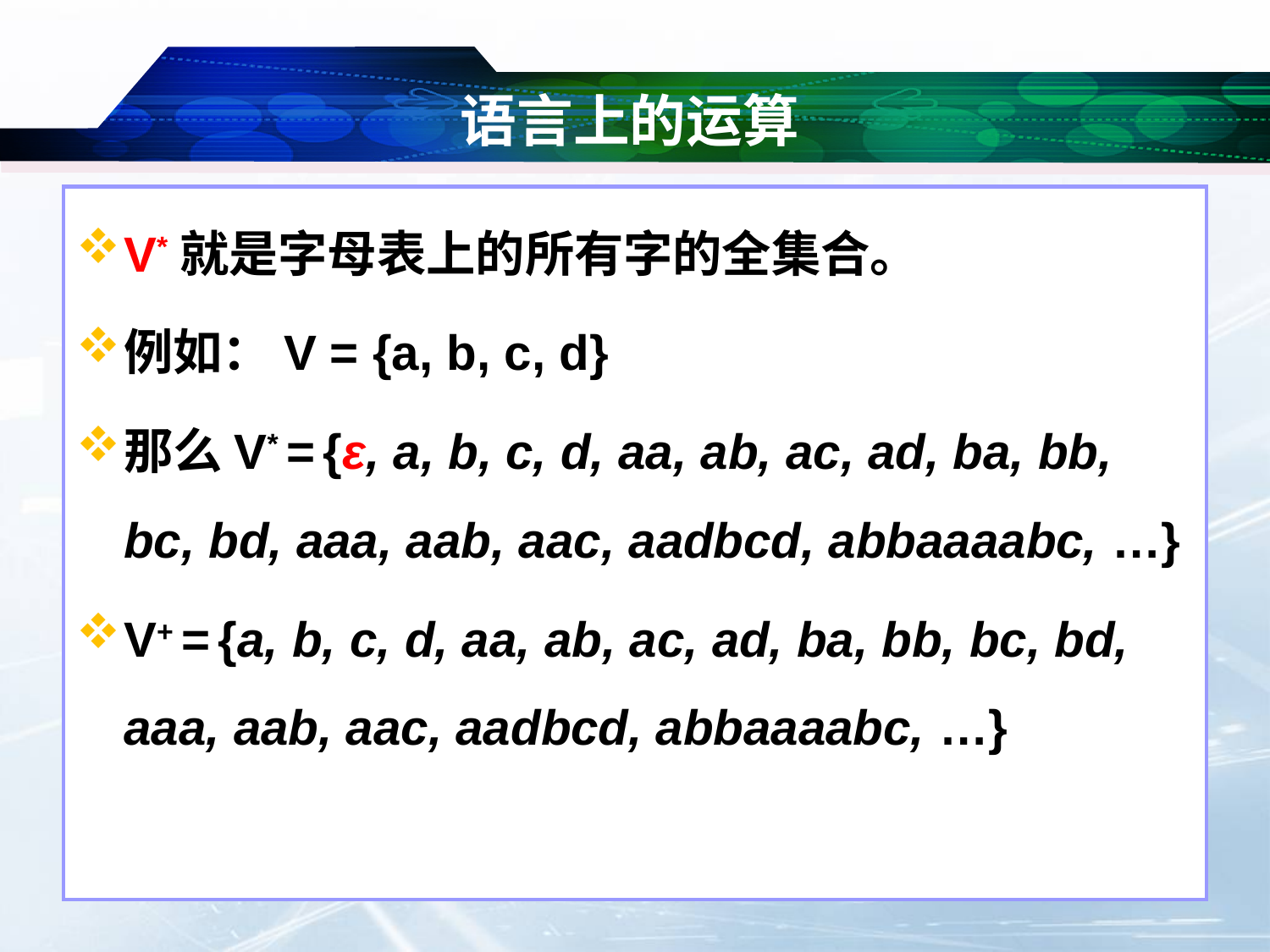

# 语言上的运算
V*就是字母表上的所有字的全集合。
例如：V = {a, b, c, d}
那么V* = {ε, a, b, c, d, aa, ab, ac, ad, ba, bb, bc, bd, aaa, aab, aac, aadbcd, abbaaaabc, …}
V+ = {a, b, c, d, aa, ab, ac, ad, ba, bb, bc, bd, aaa, aab, aac, aadbcd, abbaaaabc, …}